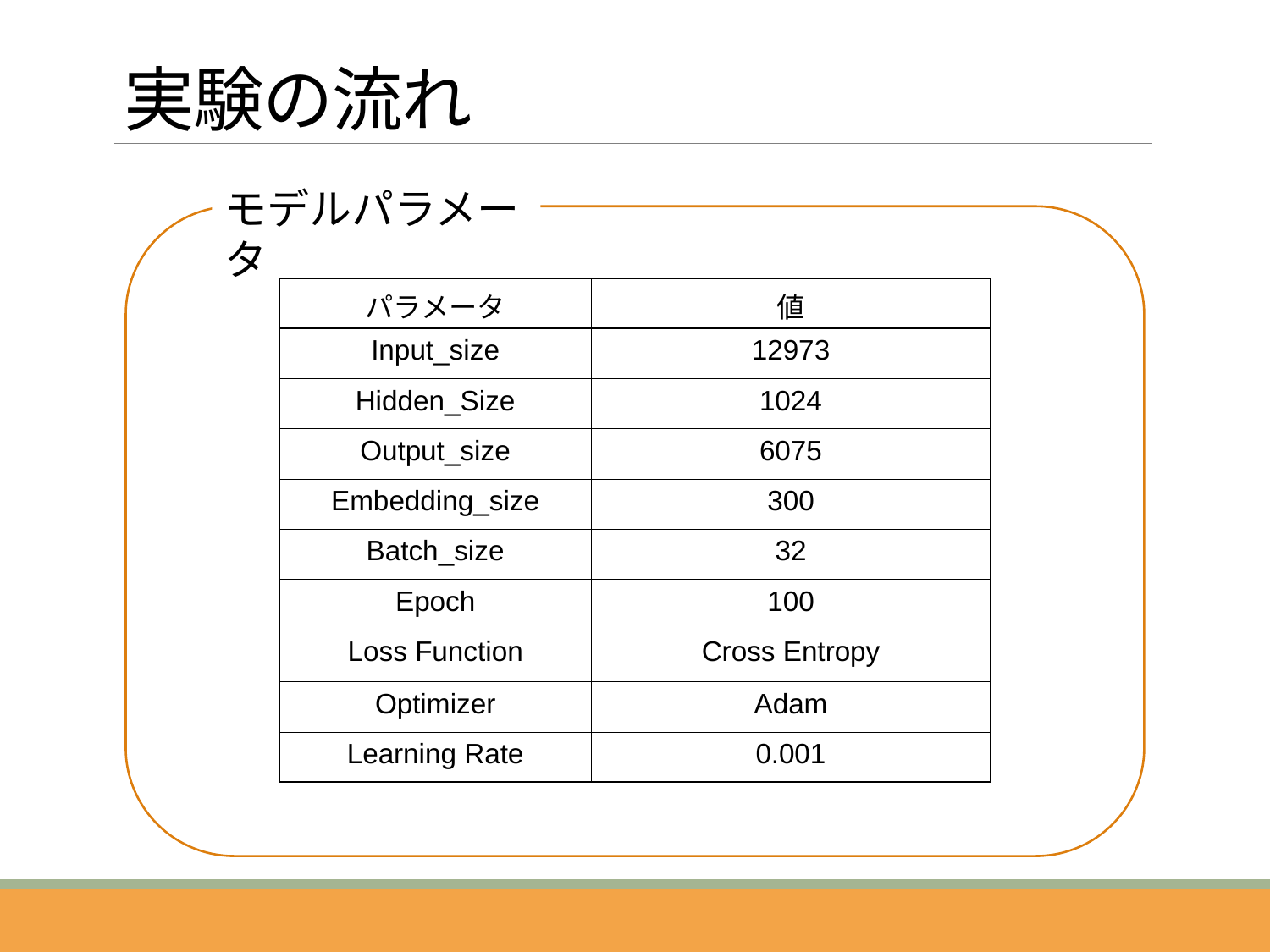

実験の流れ
モデルパラメータ

| パラメータ | 値 |
| --- | --- |
| Input\_size | 12973 |
| Hidden\_Size | 1024 |
| Output\_size | 6075 |
| Embedding\_size | 300 |
| Batch\_size | 32 |
| Epoch | 100 |
| Loss Function | Cross Entropy |
| Optimizer | Adam |
| Learning Rate | 0.001 |
22